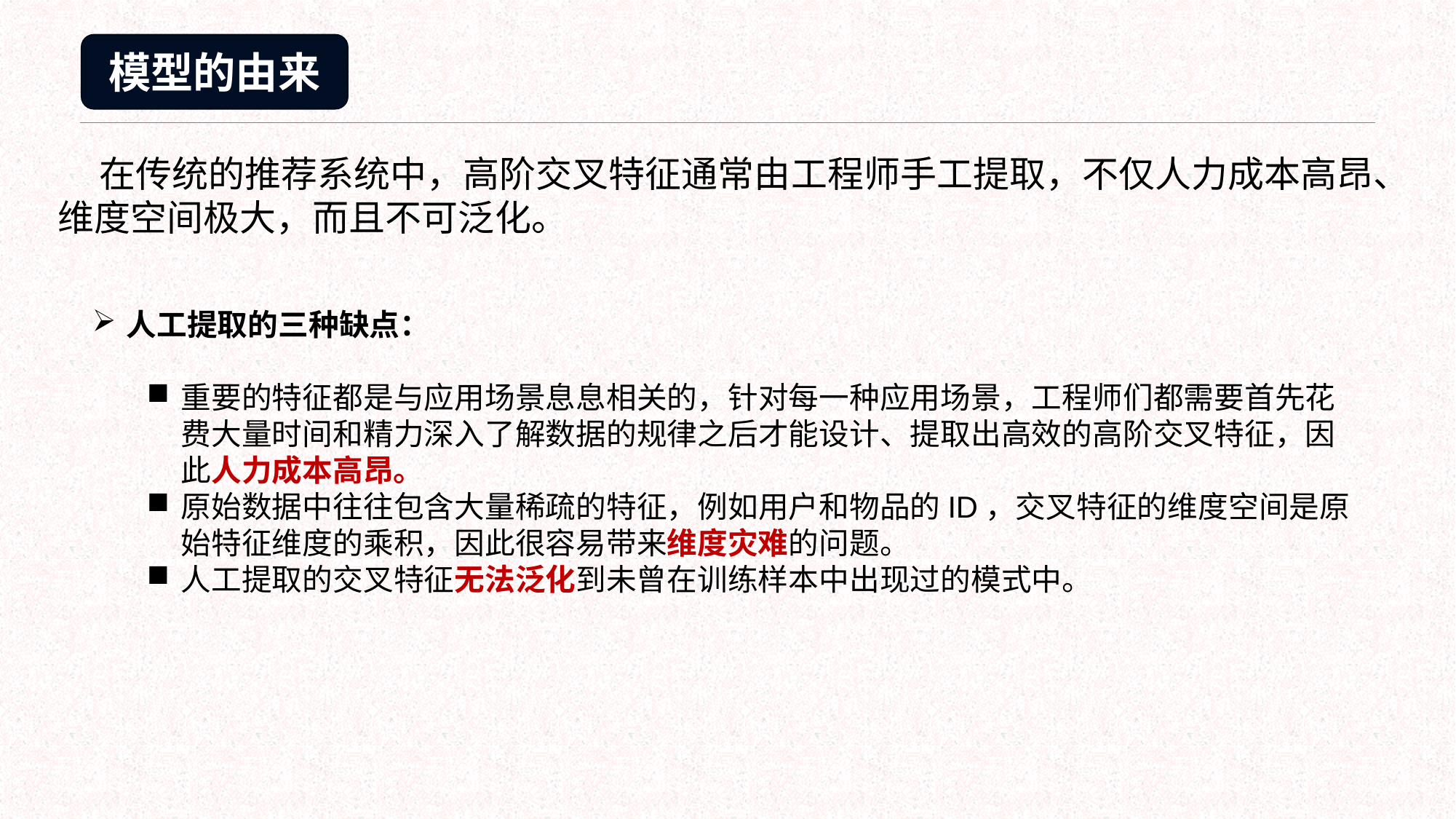

模型的由来
    在传统的推荐系统中，高阶交叉特征通常由工程师手工提取，不仅人力成本高昂、维度空间极大，而且不可泛化。
人工提取的三种缺点：

重要的特征都是与应用场景息息相关的，针对每一种应用场景，工程师们都需要首先花费大量时间和精力深入了解数据的规律之后才能设计、提取出高效的高阶交叉特征，因此人力成本高昂。
原始数据中往往包含大量稀疏的特征，例如用户和物品的ID，交叉特征的维度空间是原始特征维度的乘积，因此很容易带来维度灾难的问题。
人工提取的交叉特征无法泛化到未曾在训练样本中出现过的模式中。